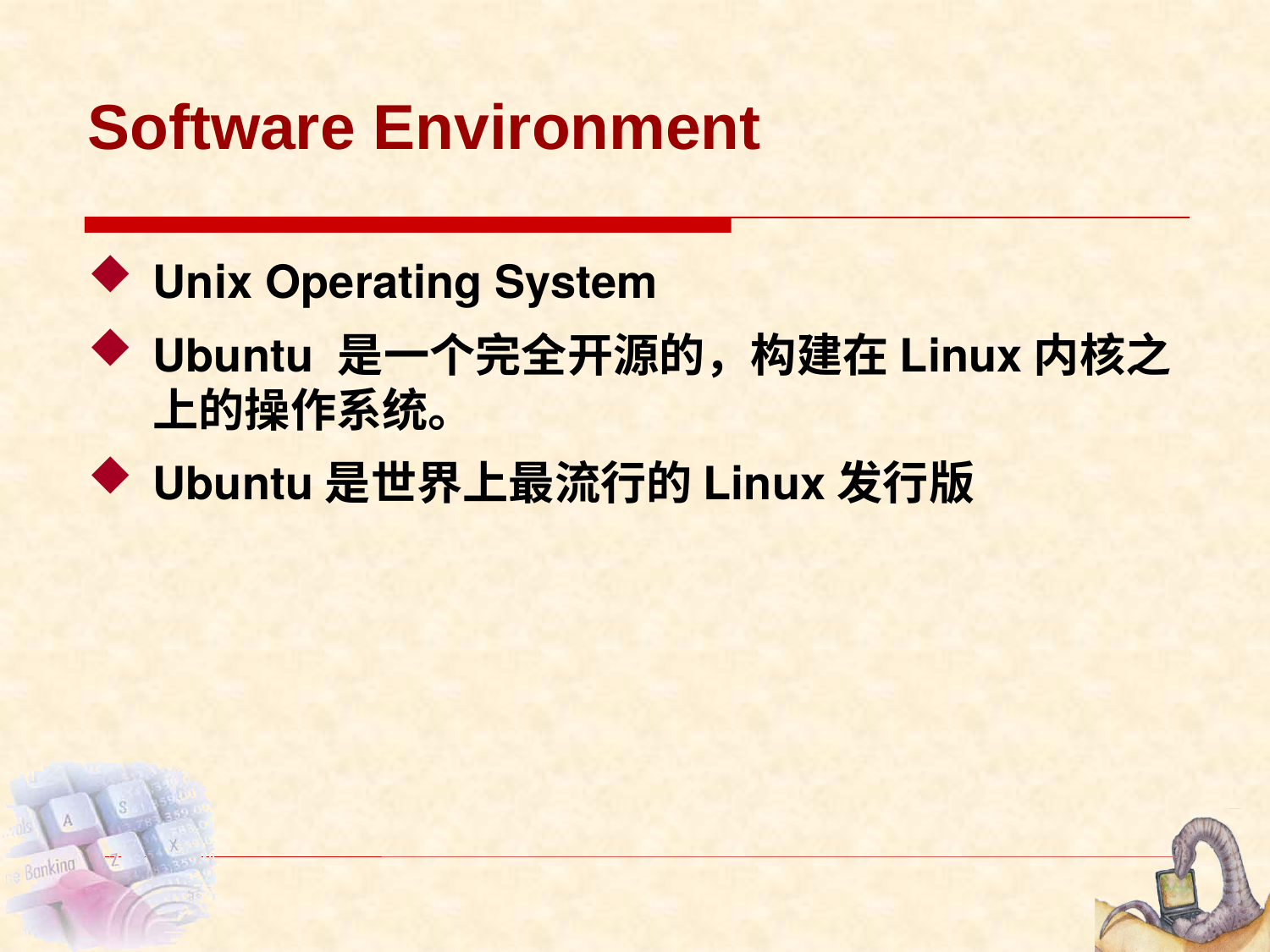

# Software Environment
Unix Operating System
Ubuntu 是一个完全开源的，构建在Linux内核之上的操作系统。
Ubuntu是世界上最流行的Linux发行版